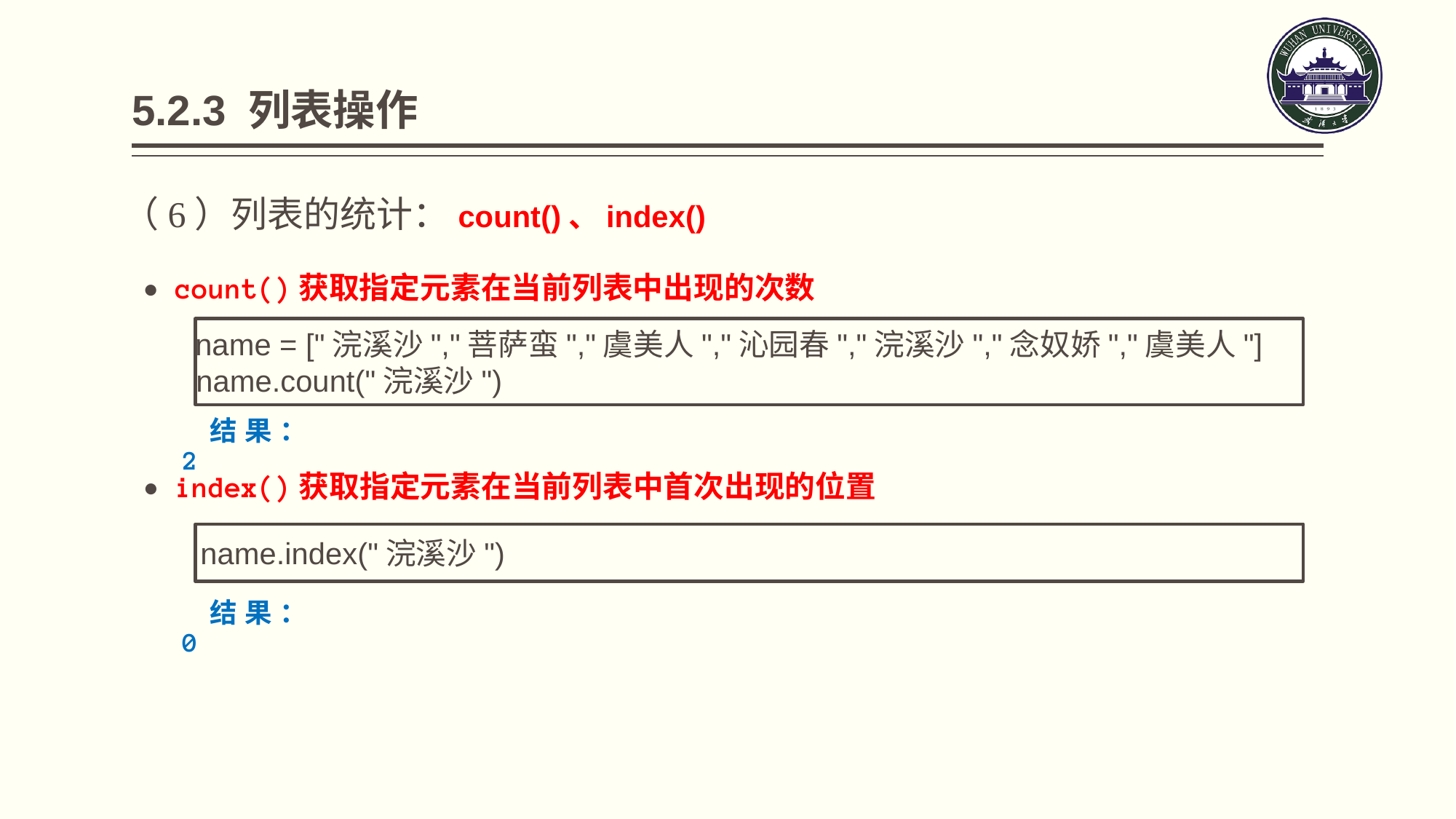

# 5.2.3 列表操作
（6）列表的统计：count()、index()
• count()获取指定元素在当前列表中出现的次数

 name = ["浣溪沙","菩萨蛮","虞美人","沁园春","浣溪沙","念奴娇","虞美人"]
 name.count("浣溪沙")
结果：2
• index()获取指定元素在当前列表中首次出现的位置

 name.index("浣溪沙")
结果：0